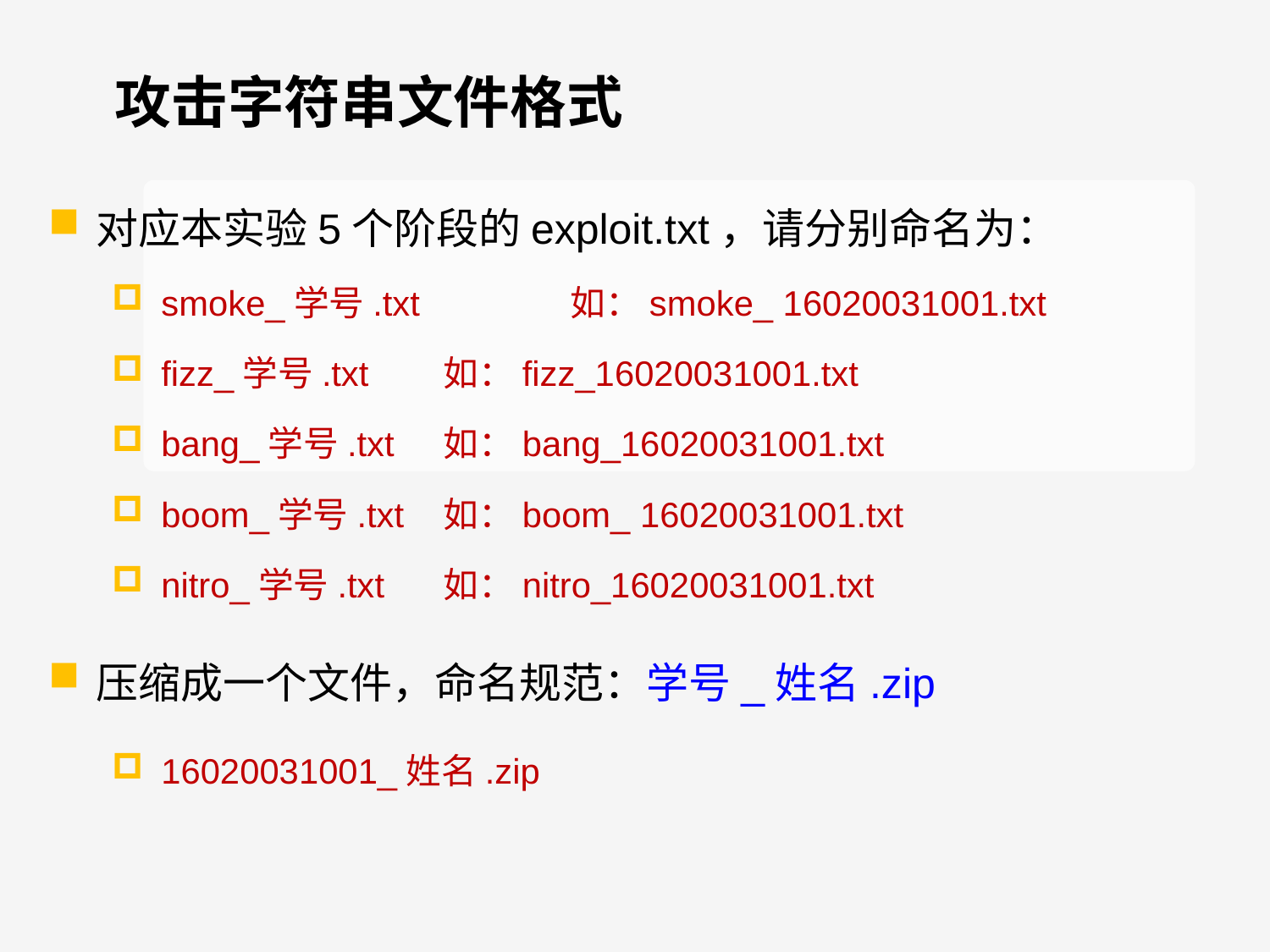

攻击字符串文件格式
对应本实验5个阶段的exploit.txt，请分别命名为：
smoke_学号.txt	  如：smoke_ 16020031001.txt
fizz_学号.txt	  如：fizz_16020031001.txt
bang_学号.txt	  如：bang_16020031001.txt
boom_学号.txt	  如：boom_ 16020031001.txt
nitro_学号.txt	  如：nitro_16020031001.txt
压缩成一个文件，命名规范：学号_姓名.zip
16020031001_姓名.zip